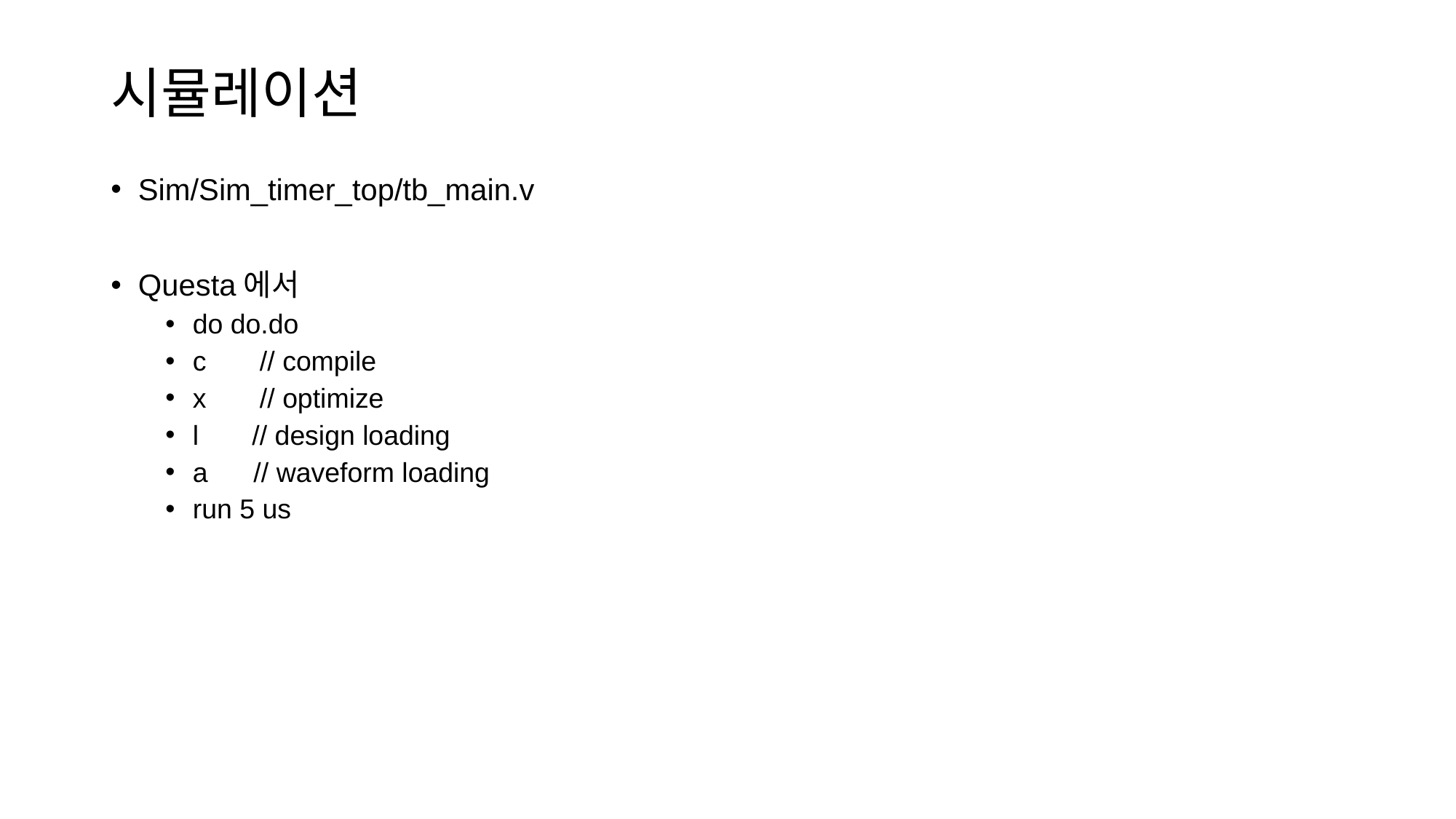

# 시뮬레이션
Sim/Sim_timer_top/tb_main.v

Questa에서
do do.do
c       // compile
x       // optimize
l       // design loading
a      // waveform loading
run 5 us